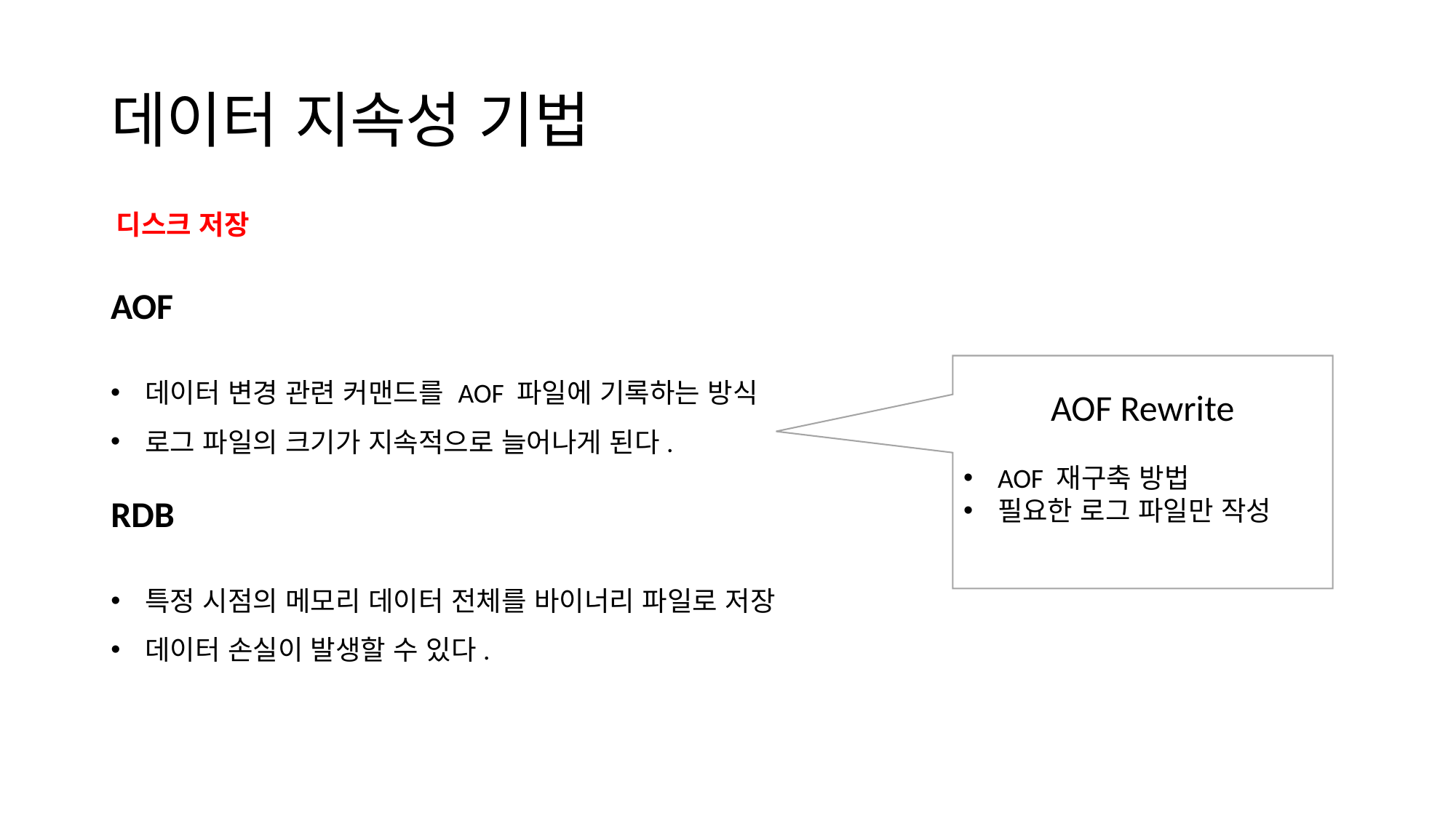

# 데이터 지속성 기법
디스크 저장
AOF

데이터 변경 관련 커맨드를 AOF 파일에 기록하는 방식
로그 파일의 크기가 지속적으로 늘어나게 된다.

AOF Rewrite

AOF 재구축 방법
필요한 로그 파일만 작성

RDB

특정 시점의 메모리 데이터 전체를 바이너리 파일로 저장
데이터 손실이 발생할 수 있다.